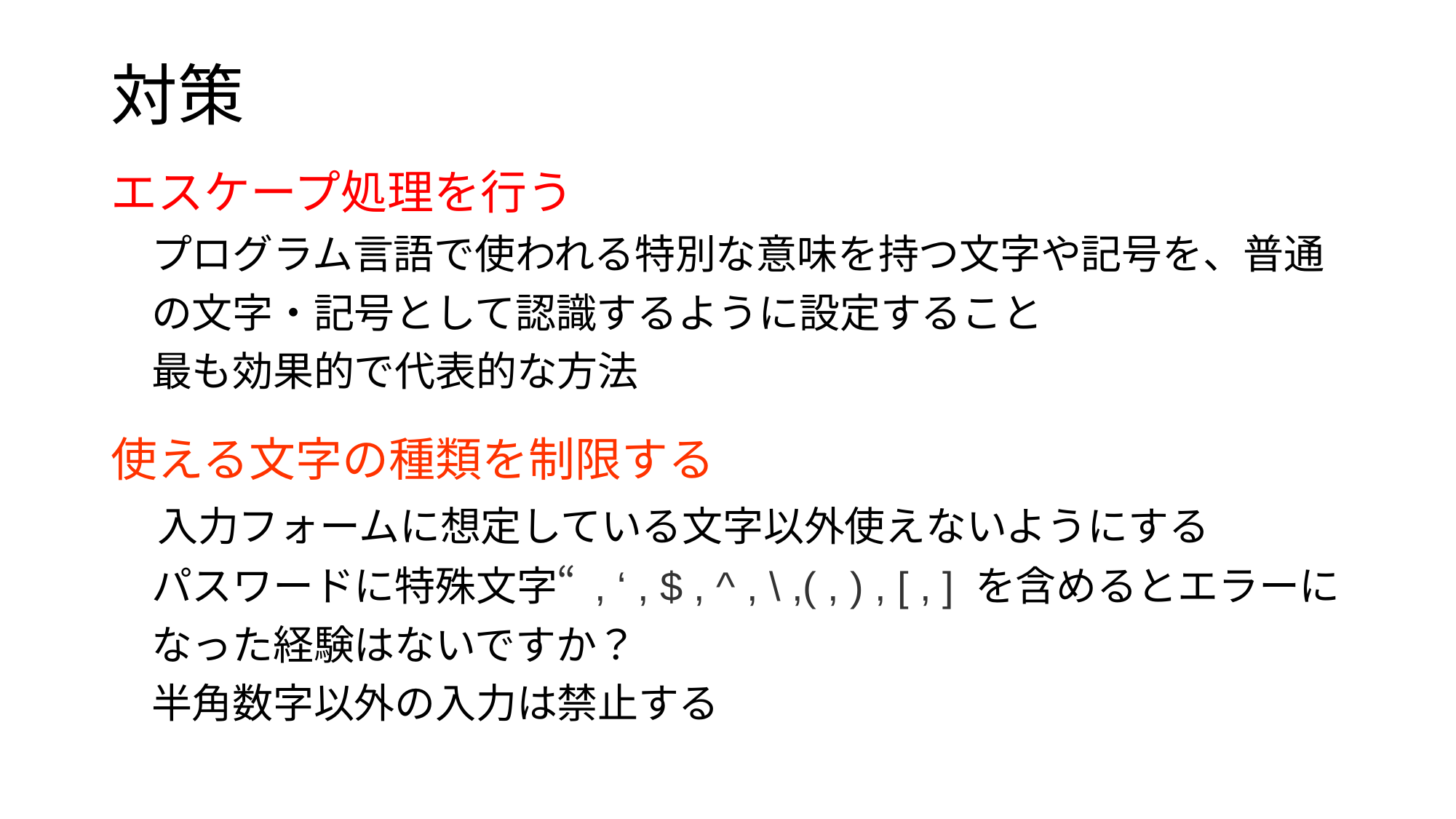

# 対策
エスケープ処理を行う
　プログラム言語で使われる特別な意味を持つ文字や記号を、普通
　の文字・記号として認識するように設定すること
　最も効果的で代表的な方法

使える文字の種類を制限する
　入力フォームに想定している文字以外使えないようにする
　パスワードに特殊文字“ , ‘ , $ , ^ , \ ,( , ) , [ , ] を含めるとエラーに
　なった経験はないですか？
　半角数字以外の入力は禁止する